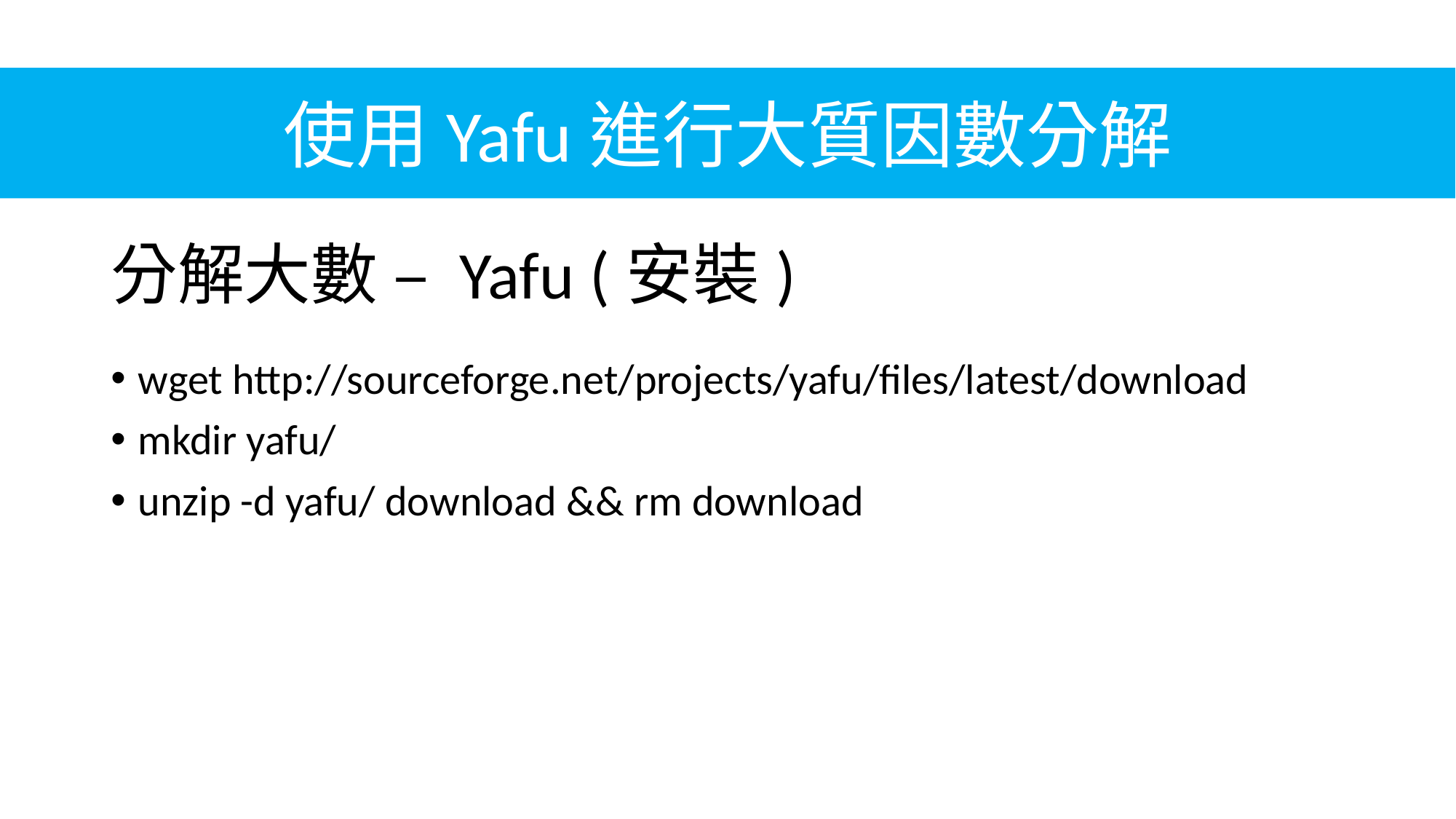

使用Yafu進行大質因數分解
# 分解大數 – Yafu (安裝)
wget http://sourceforge.net/projects/yafu/files/latest/download
mkdir yafu/
unzip -d yafu/ download && rm download